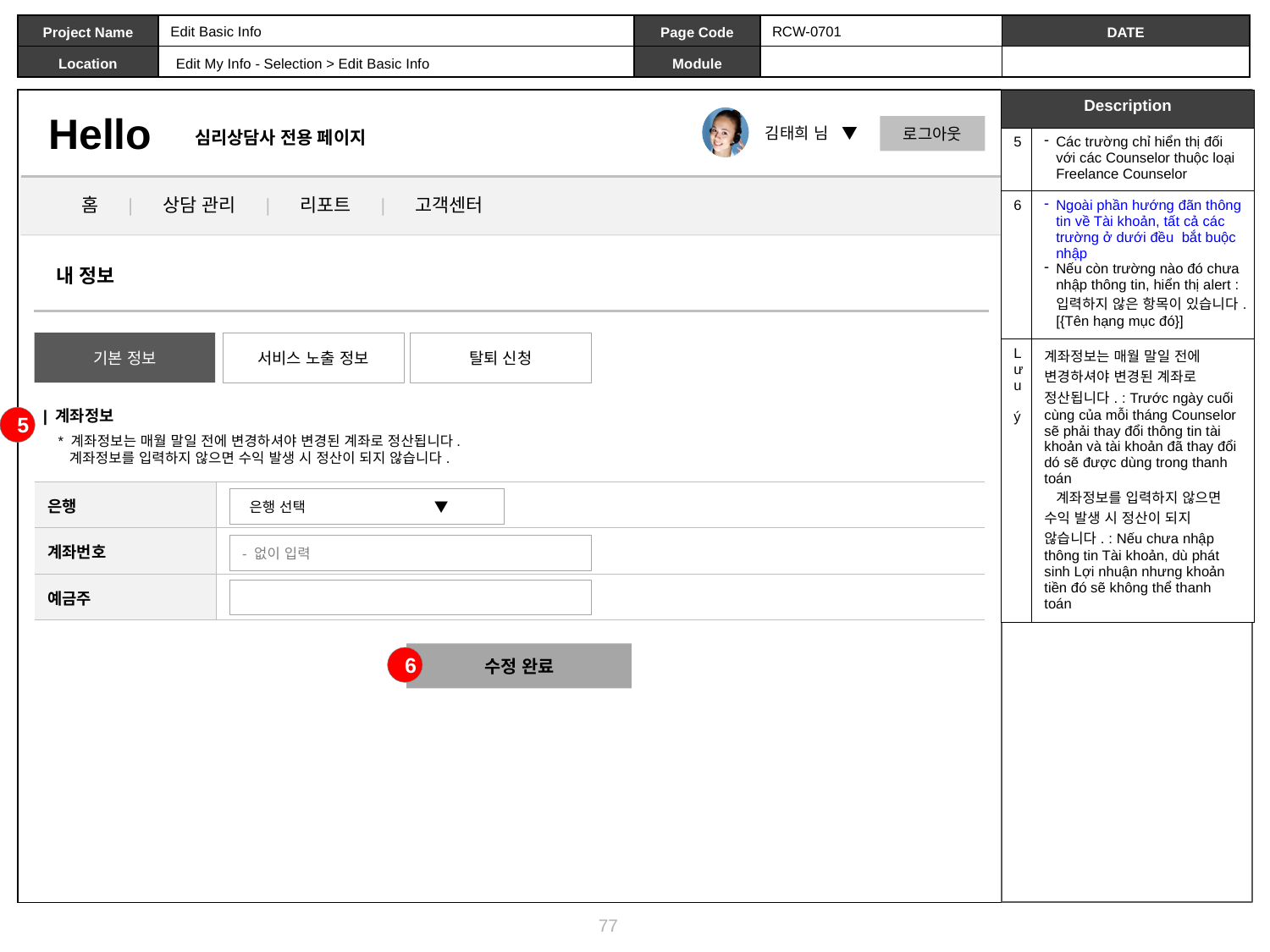

Edit Basic Info
RCW-0701
Edit My Info - Selection > Edit Basic Info
| Description |  |
| --- | --- |
| 5 | Các trường chỉ hiển thị đối với các Counselor thuộc loại Freelance Counselor |
| 6 | Ngoài phần hướng đãn thông tin về Tài khoản, tất cả các trường ở dưới đều bắt buộc nhập Nếu còn trường nào đó chưa nhập thông tin, hiển thị alert : 입력하지 않은 항목이 있습니다. [{Tên hạng mục đó}] |
| Lưu ý | 계좌정보는 매월 말일 전에 변경하셔야 변경된 계좌로 정산됩니다. : Trước ngày cuối cùng của mỗi tháng Counselor sẽ phải thay đổi thông tin tài khoản và tài khoản đã thay đổi dó sẽ được dùng trong thanh toán 계좌정보를 입력하지 않으면 수익 발생 시 정산이 되지 않습니다. : Nếu chưa nhập thông tin Tài khoản, dù phát sinh Lợi nhuận nhưng khoản tiền đó sẽ không thể thanh toán |
내 정보
기본 정보
서비스 노출 정보
탈퇴 신청
| 계좌정보
5
* 계좌정보는 매월 말일 전에 변경하셔야 변경된 계좌로 정산됩니다.
  계좌정보를 입력하지 않으면 수익 발생 시 정산이 되지 않습니다.

| 은행 |  |
| --- | --- |
| 계좌번호 |  |
| 예금주 |  |
 은행 선택                                ▼
- 없이 입력

수정 완료
6
77